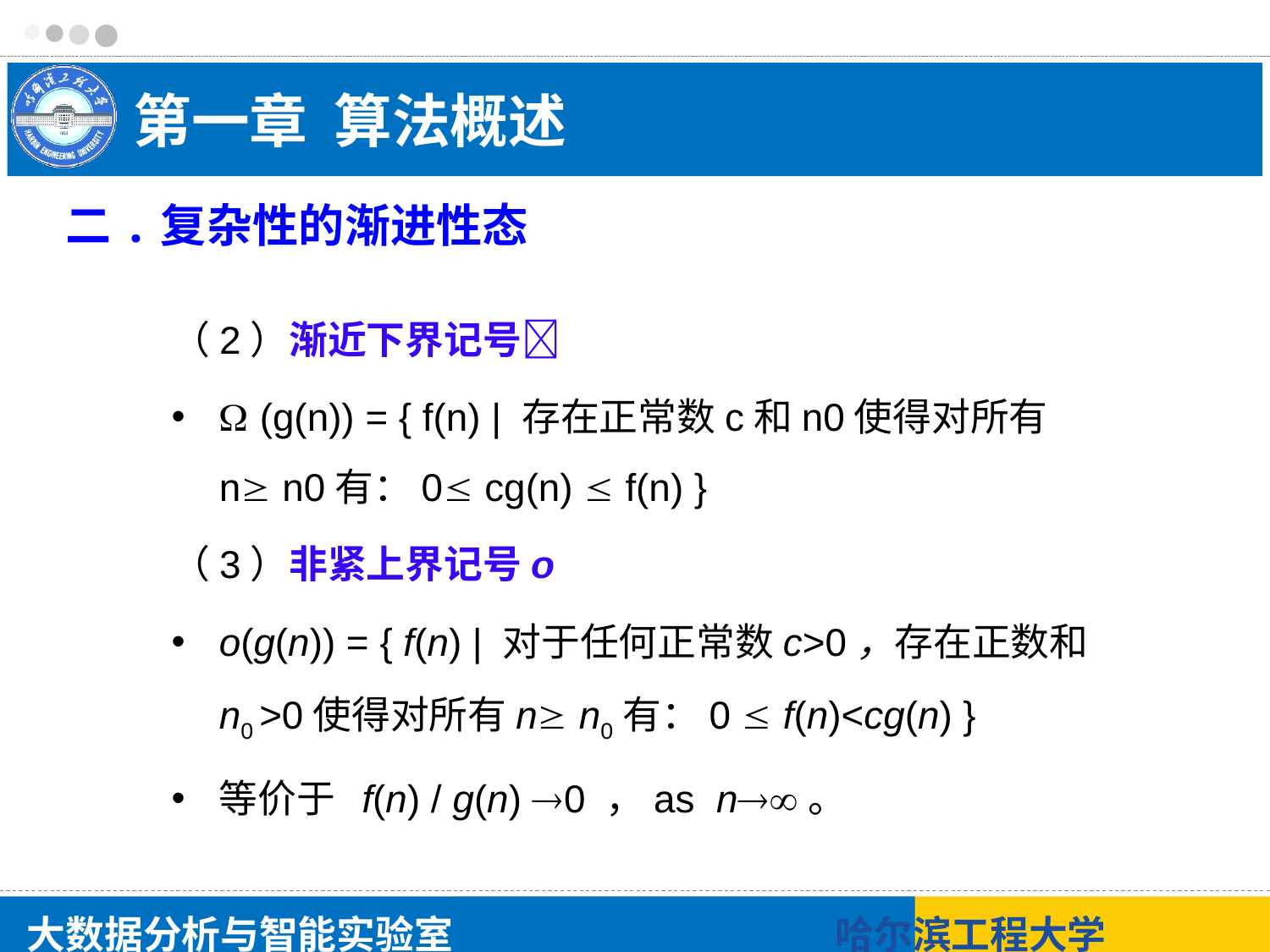

# 第一章  算法概述
二.复杂性的渐进性态
（2）渐近下界记号Ω
Ω (g(n)) = { f(n) | 存在正常数c和n0使得对所有n≥ n0有：0≤ cg(n) ≤ f(n) }
（3）非紧上界记号o
o(g(n)) = { f(n) | 对于任何正常数c>0，存在正数和n0 >0使得对所有n≥ n0有：0 ≤ f(n)<cg(n) }
等价于  f(n) / g(n) →0 ，as  n→∞。